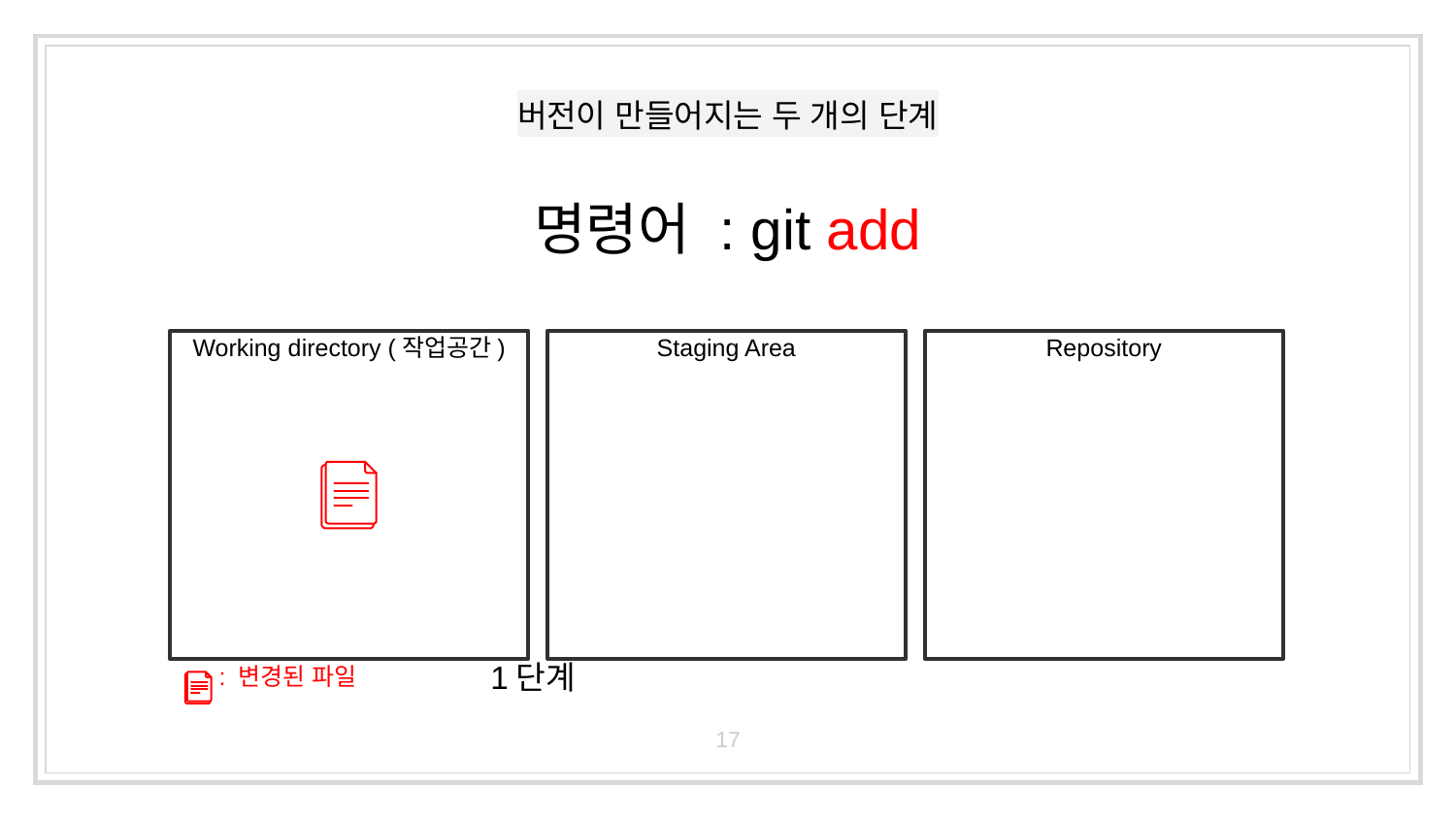

# 버전이 만들어지는 두 개의 단계
명령어 : git add
Working directory (작업공간)

Repository

Staging Area

1단계
: 변경된 파일

17